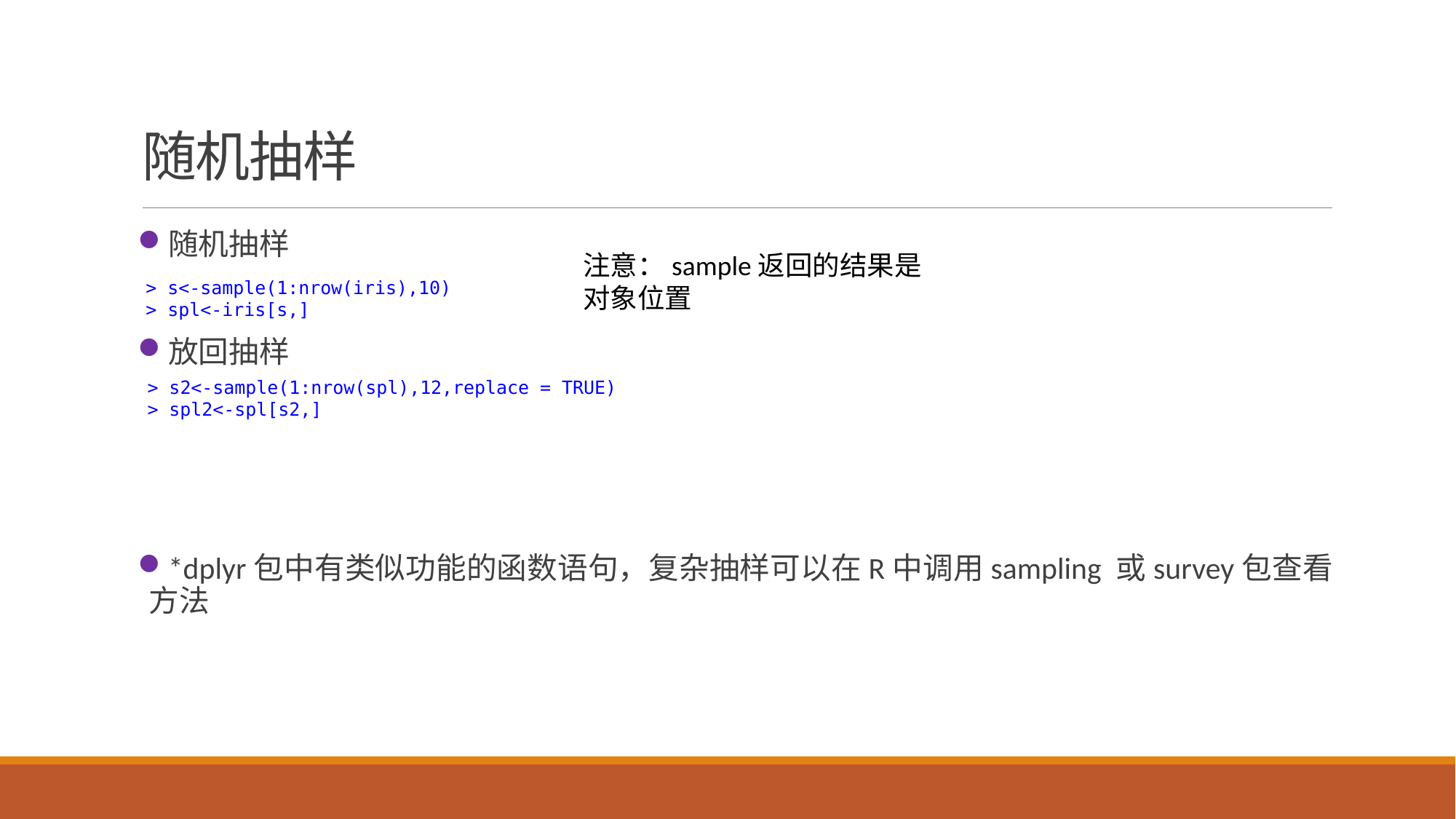

# 随机抽样
随机抽样

放回抽样

*dplyr包中有类似功能的函数语句，复杂抽样可以在R中调用sampling 或survey包查看方法

注意：sample返回的结果是对象位置
> s<-sample(1:nrow(iris),10)
> spl<-iris[s,]
> s2<-sample(1:nrow(spl),12,replace = TRUE)
> spl2<-spl[s2,]